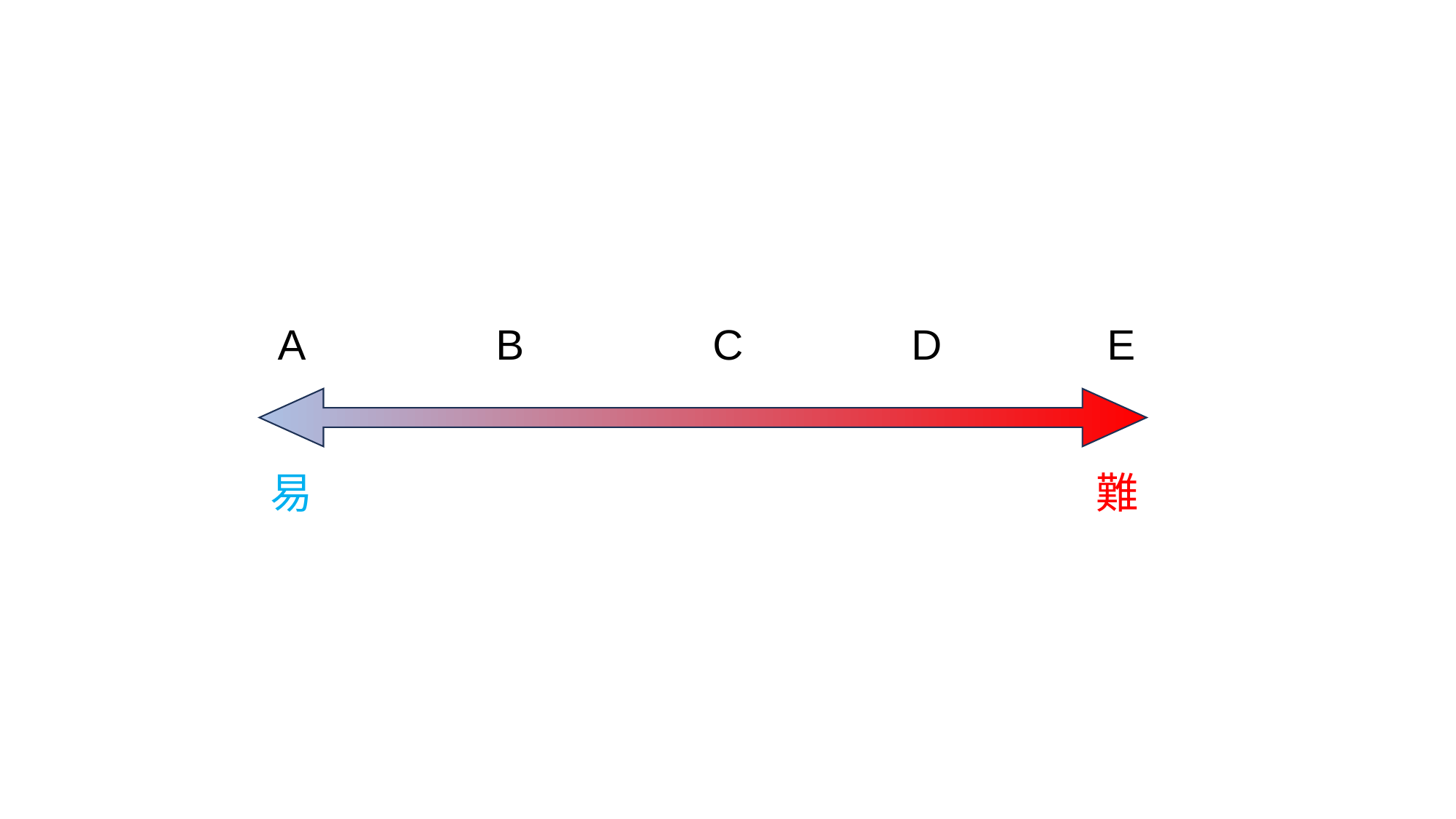

A
B
C
D
E

易
難